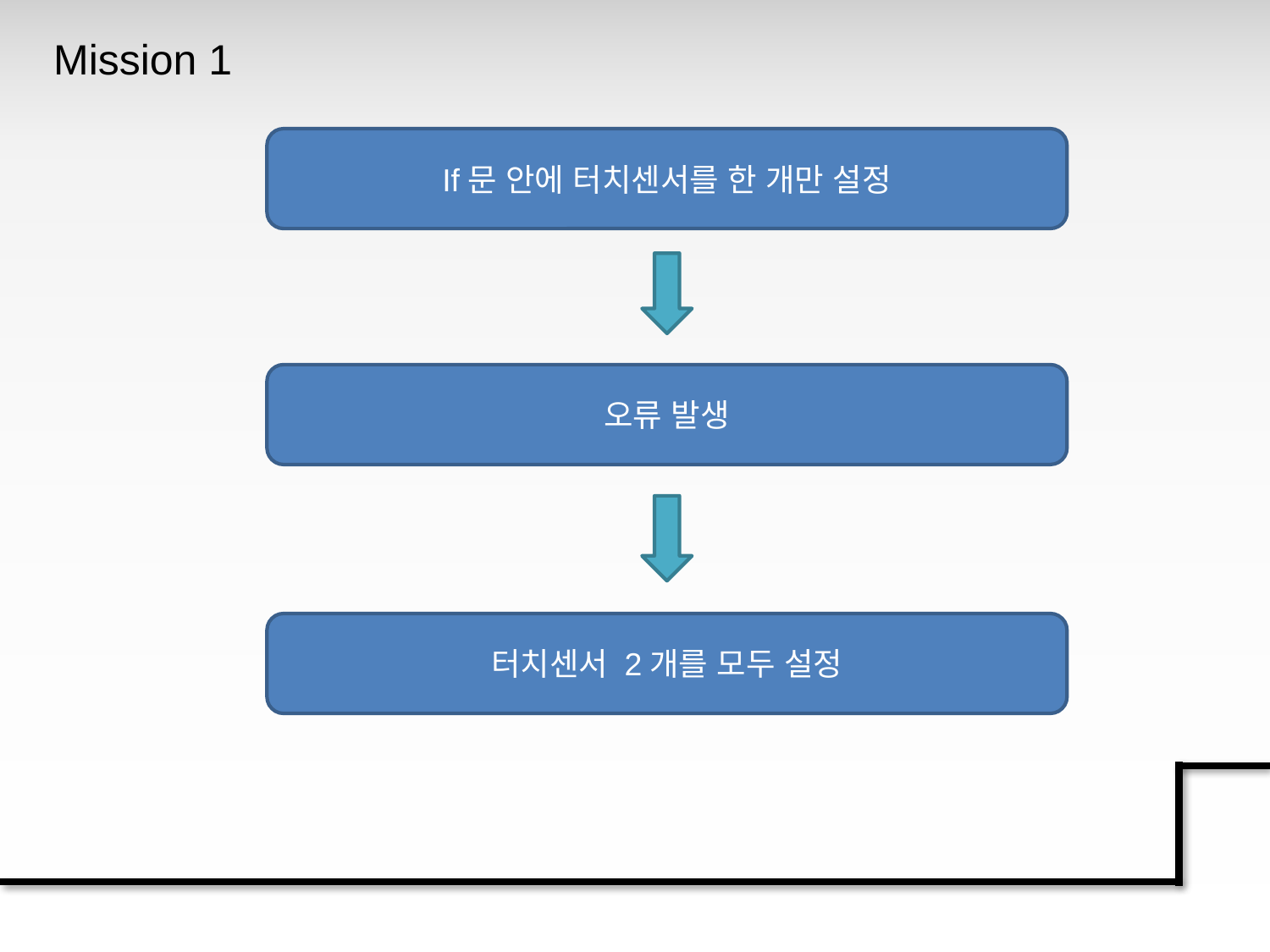

Mission 1
If문 안에 터치센서를 한 개만 설정

오류 발생

터치센서 2개를 모두 설정